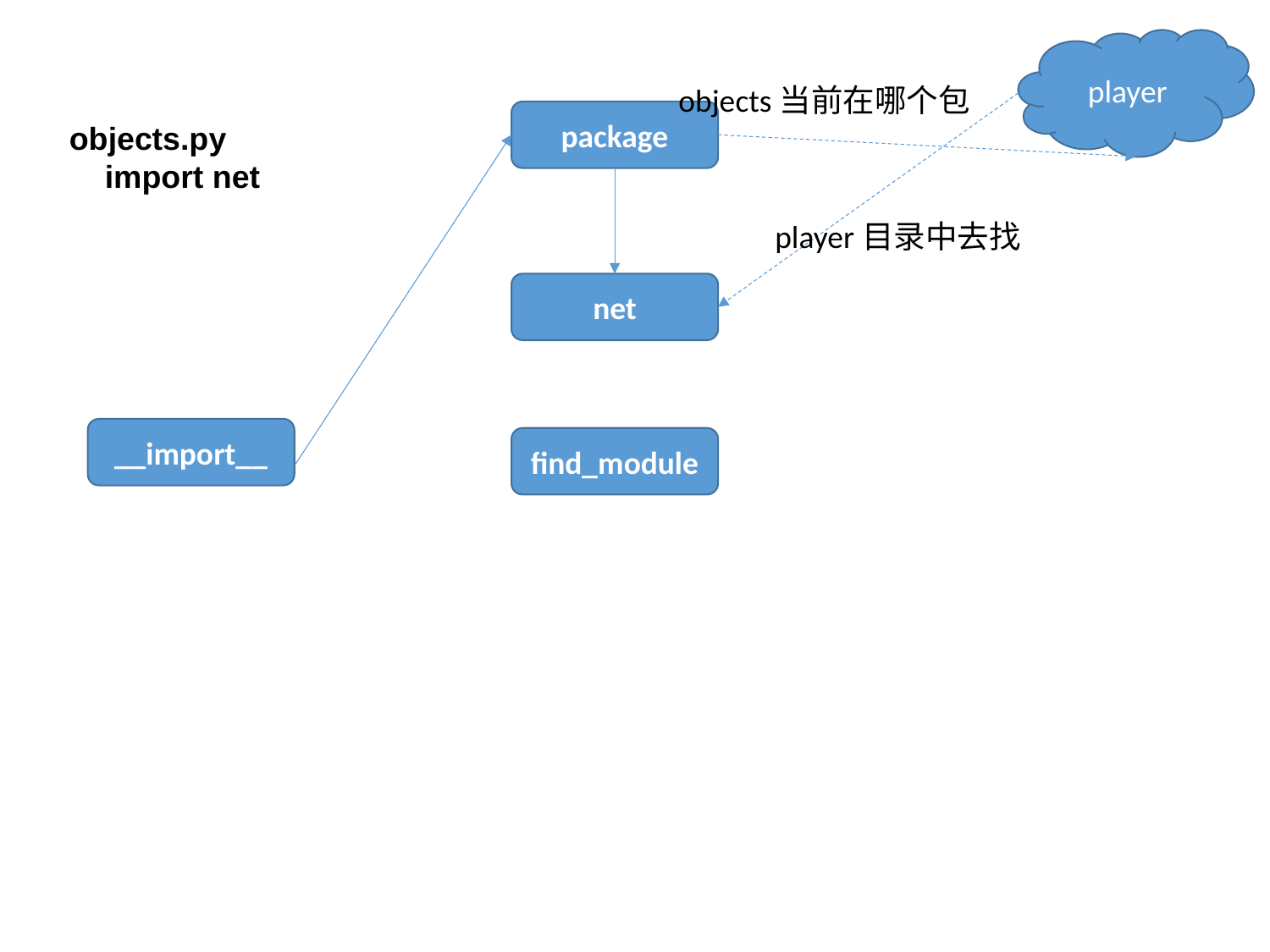

player
objects当前在哪个包
package
objects.py
    import net
player目录中去找
net
__import__
find_module